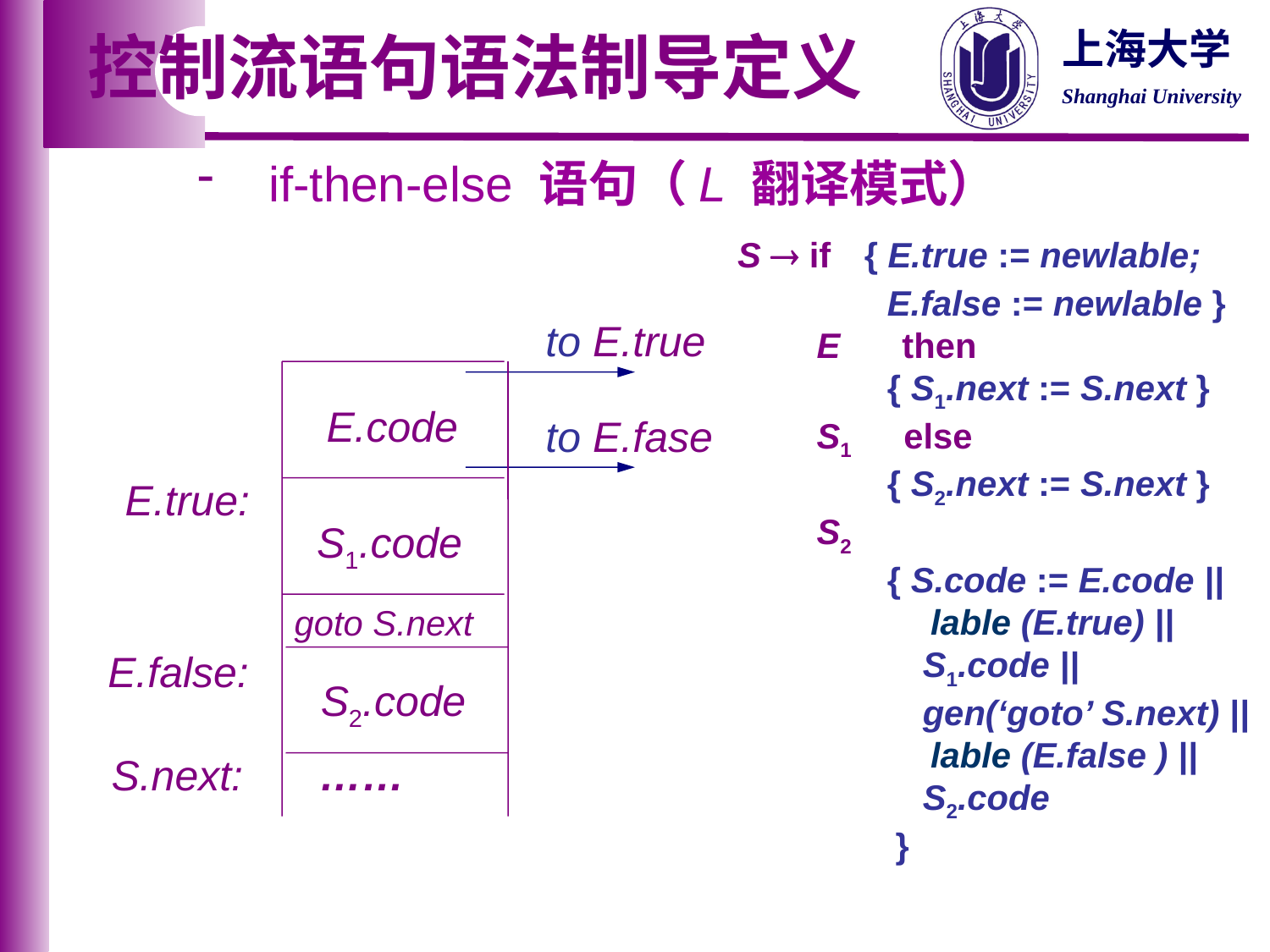

控制流语句语法制导定义
   if-then-else 语句（L 翻译模式）
S → if  { E.true := newlable;
　　　　E.false := newlable }
　　E 　then
　　　　{ S1.next := S.next }
　　S1　else
　　　　{ S2.next := S.next }
　　S2
　　　　{ S.code := E.code ||
　　　　　 lable (E.true) ||
　　　　　S1.code ||
　　　　　gen(‘goto’ S.next) ||
　　　　　 lable (E.false ) ||
　　　　　S2.code
　 　　　}
to E.true

E.code
to E.fase
E.true:

S1.code

goto S.next
E.false:

S2.code
S.next:
……